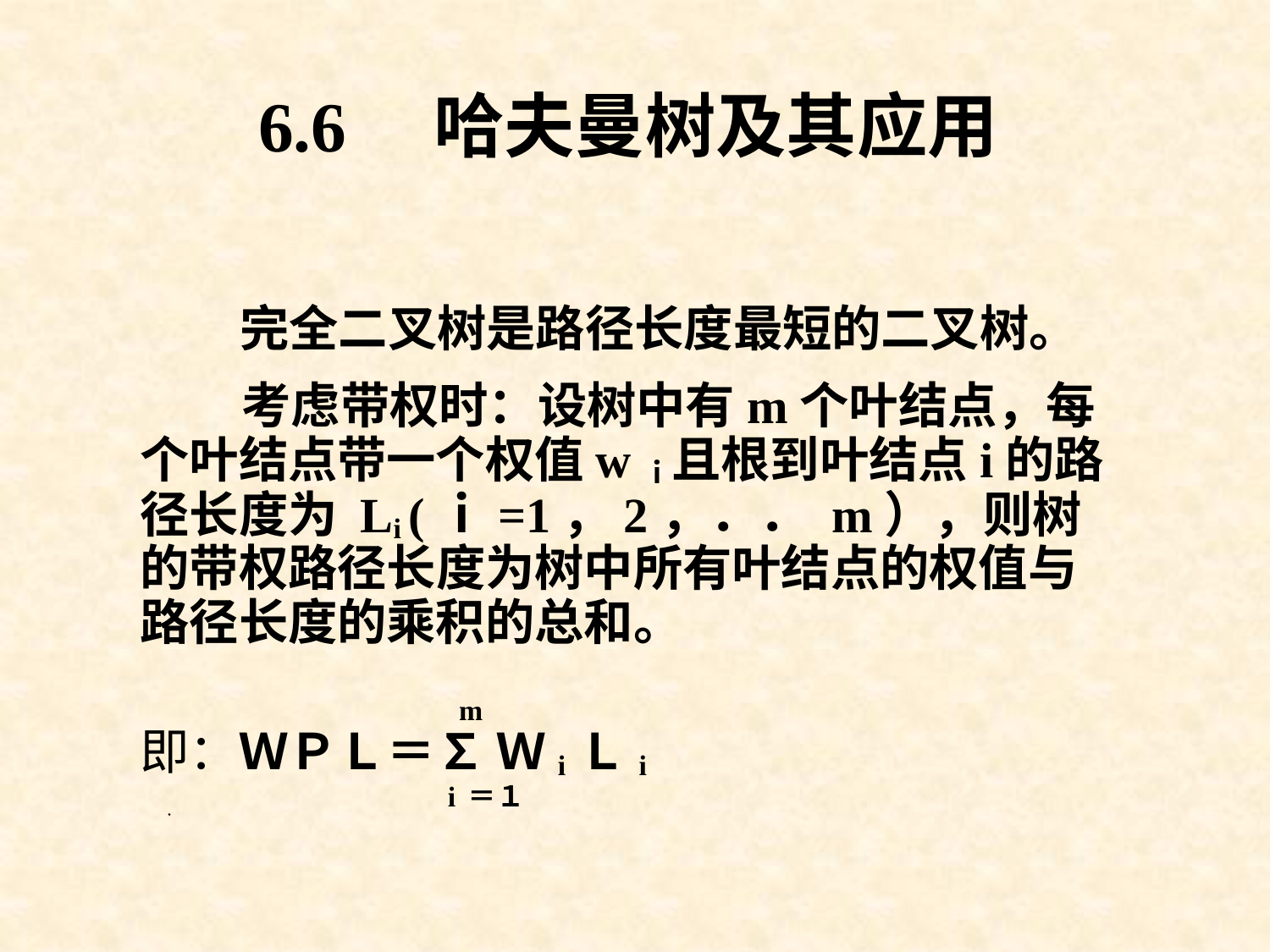

6.6　哈夫曼树及其应用
        完全二叉树是路径长度最短的二叉树。
        考虑带权时：设树中有m个叶结点，每个叶结点带一个权值wｉ且根到叶结点i的路径长度为 Li (ｉ=1，2，．． m），则树的带权路径长度为树中所有叶结点的权值与路径长度的乘积的总和。
　　　　　　 m
即：ＷＰＬ＝∑ ＷiＬi
　　　　　　i＝１